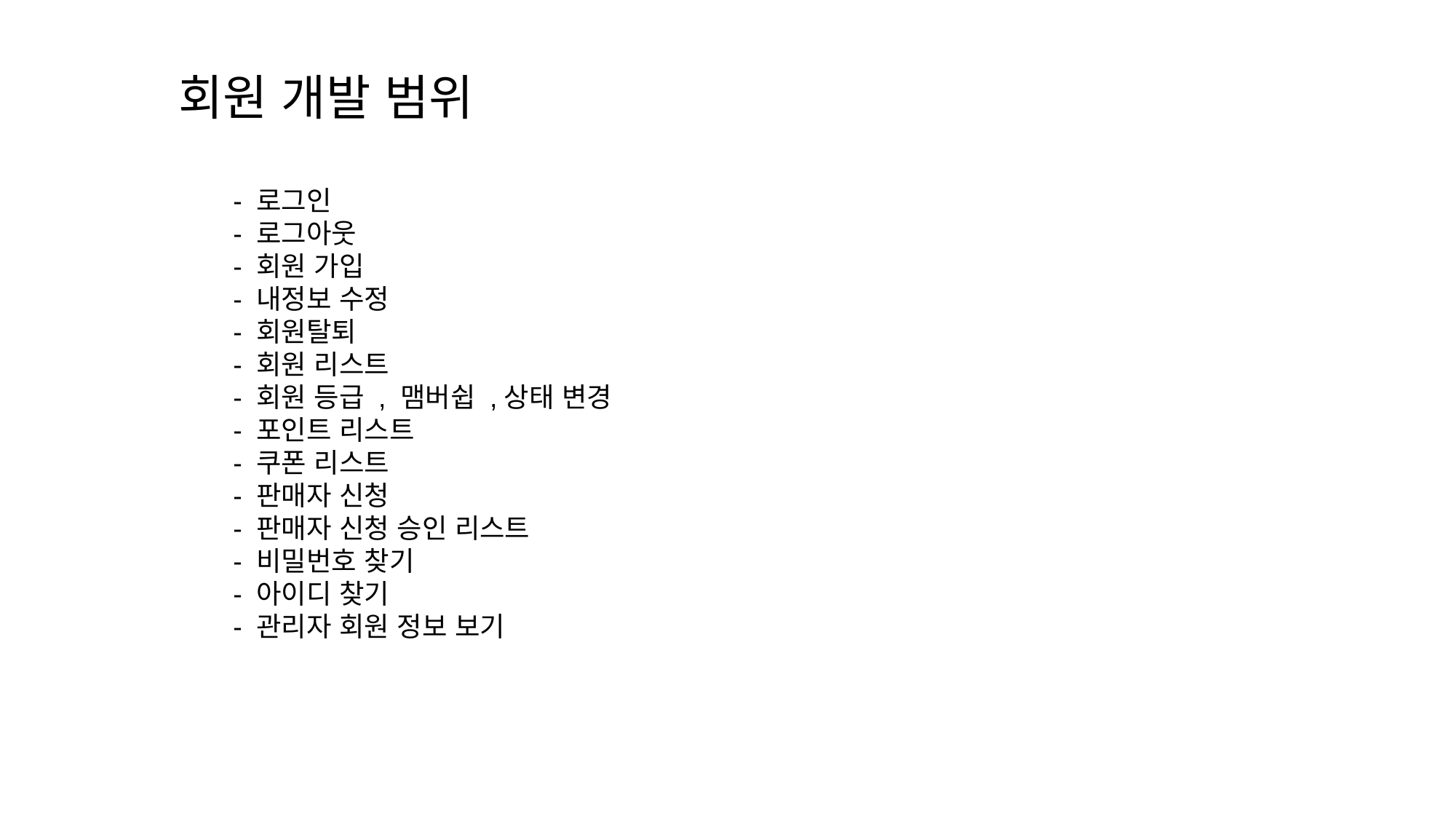

회원 개발 범위

- 로그인
- 로그아웃
- 회원 가입
- 내정보 수정
- 회원탈퇴
- 회원 리스트
- 회원 등급 , 맴버쉽 ,상태 변경
- 포인트 리스트
- 쿠폰 리스트
- 판매자 신청
- 판매자 신청 승인 리스트
- 비밀번호 찾기
- 아이디 찾기
- 관리자 회원 정보 보기